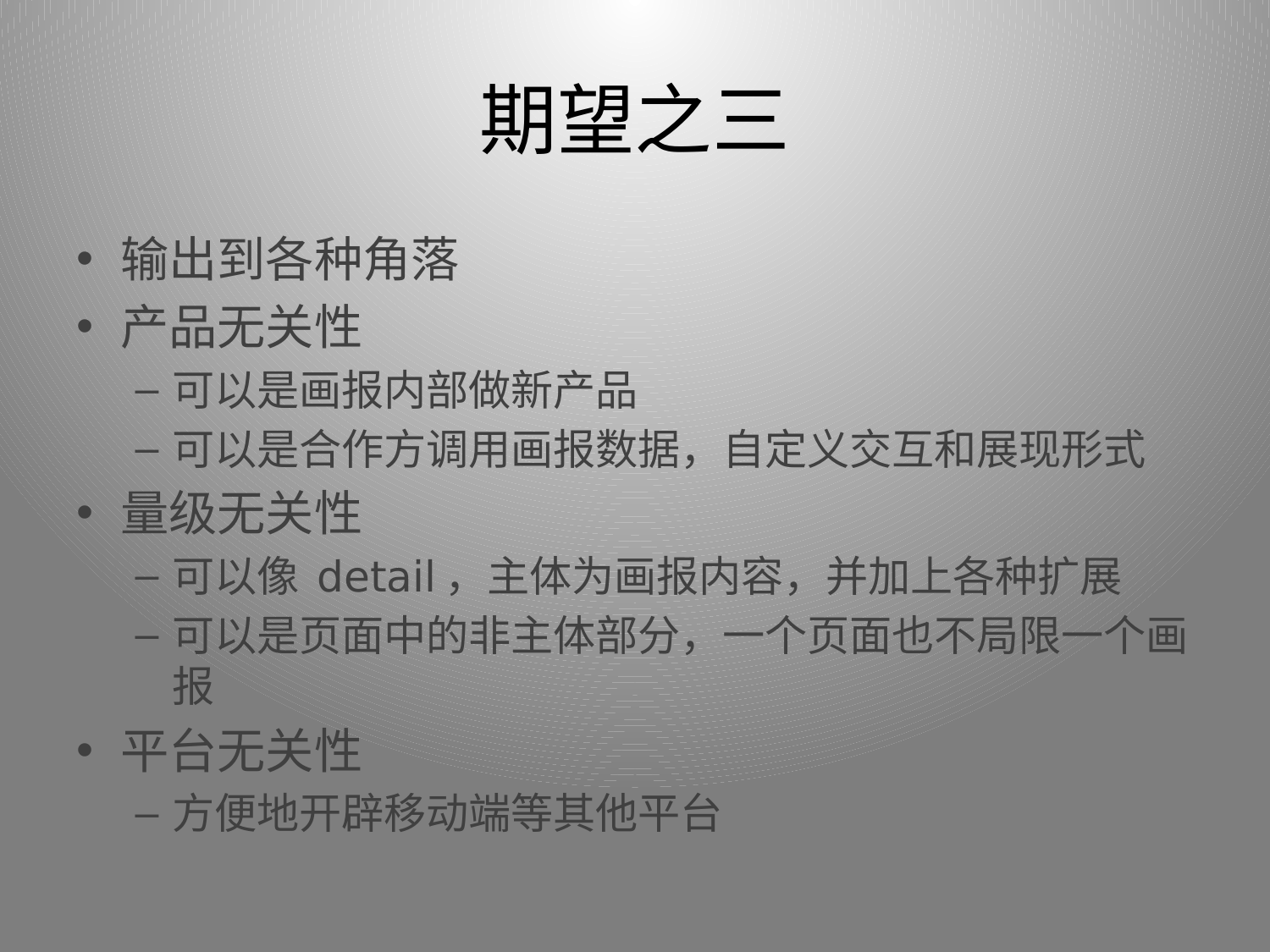

# 期望之三
输出到各种角落
产品无关性
可以是画报内部做新产品
可以是合作方调用画报数据，自定义交互和展现形式
量级无关性
可以像 detail，主体为画报内容，并加上各种扩展
可以是页面中的非主体部分，一个页面也不局限一个画报
平台无关性
方便地开辟移动端等其他平台